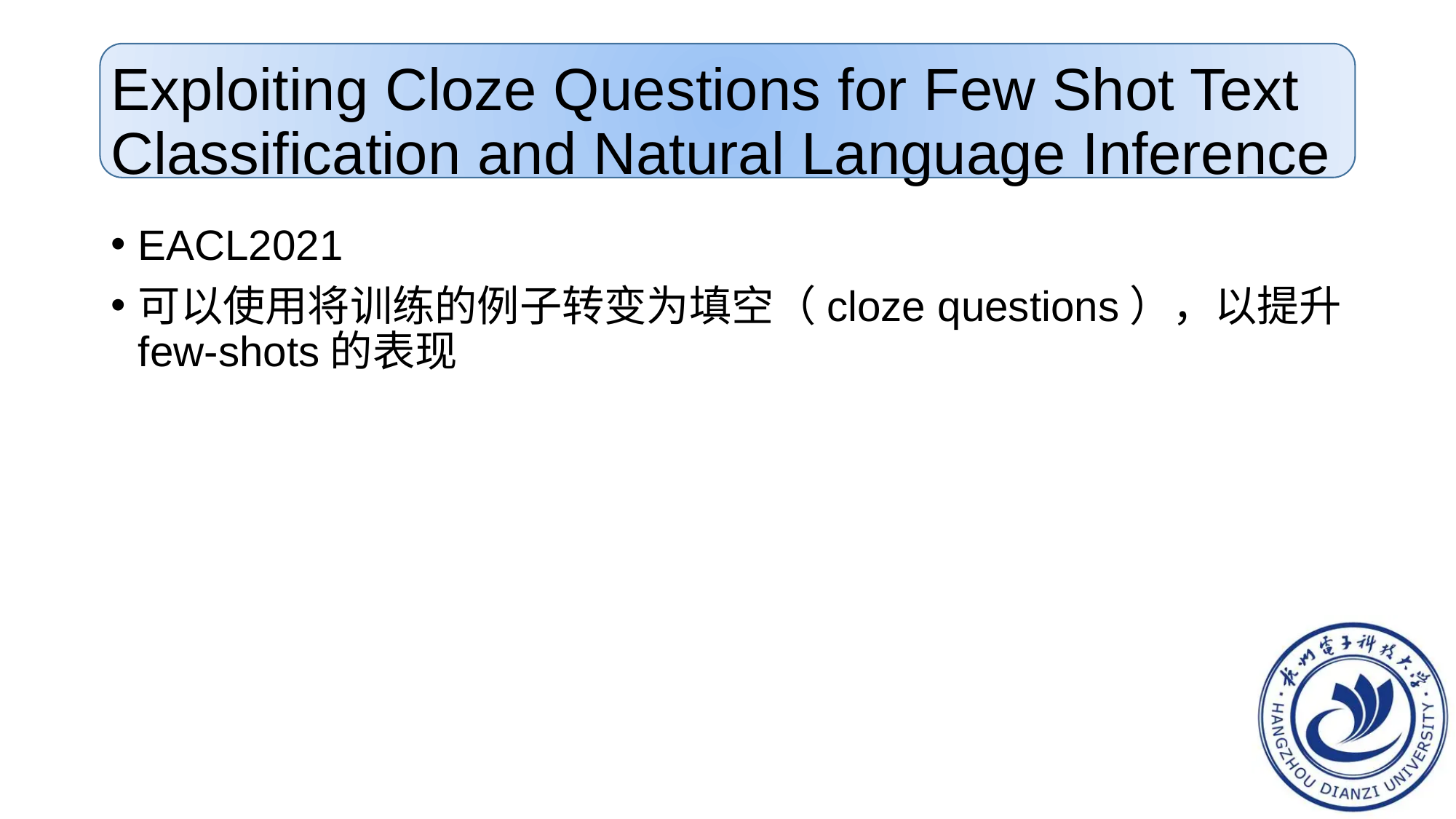

# Exploiting Cloze Questions for Few Shot Text Classification and Natural Language Inference
EACL2021
可以使用将训练的例子转变为填空（cloze questions），以提升few-shots的表现